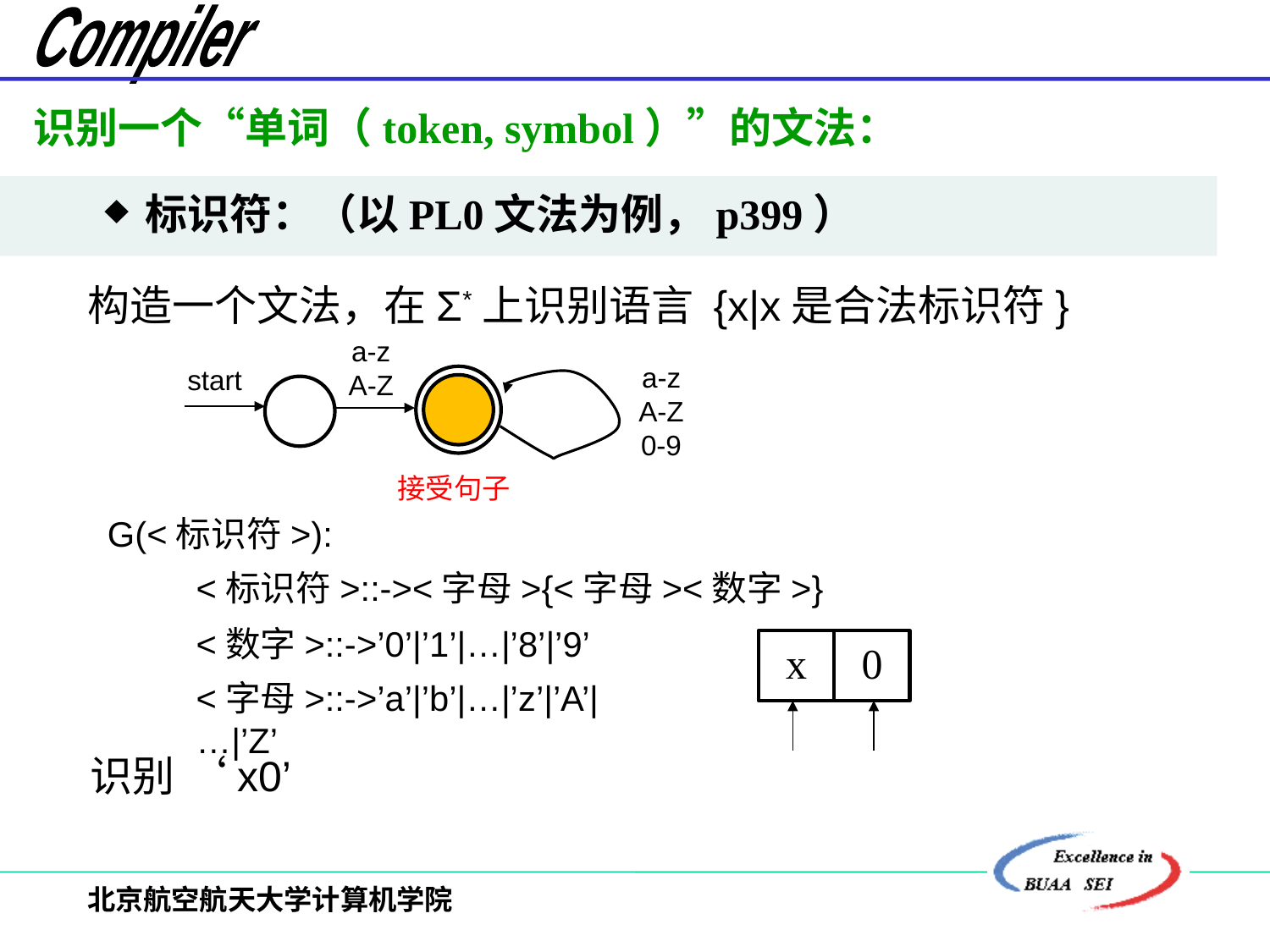

识别一个“单词（token, symbol）”的文法：
标识符：（以PL0文法为例，p399）
构造一个文法，在Σ*上识别语言 {x|x是合法标识符}
a-z
A-Z
a-z
A-Z
0-9
start

接受句子
G(<标识符>):
<标识符>::-><字母>{<字母><数字>}
<数字>::->’0’|’1’|…|’8’|’9’
x
0
<字母>::->’a’|’b’|…|’z’|’A’|…|’Z’
识别 ‘x0’